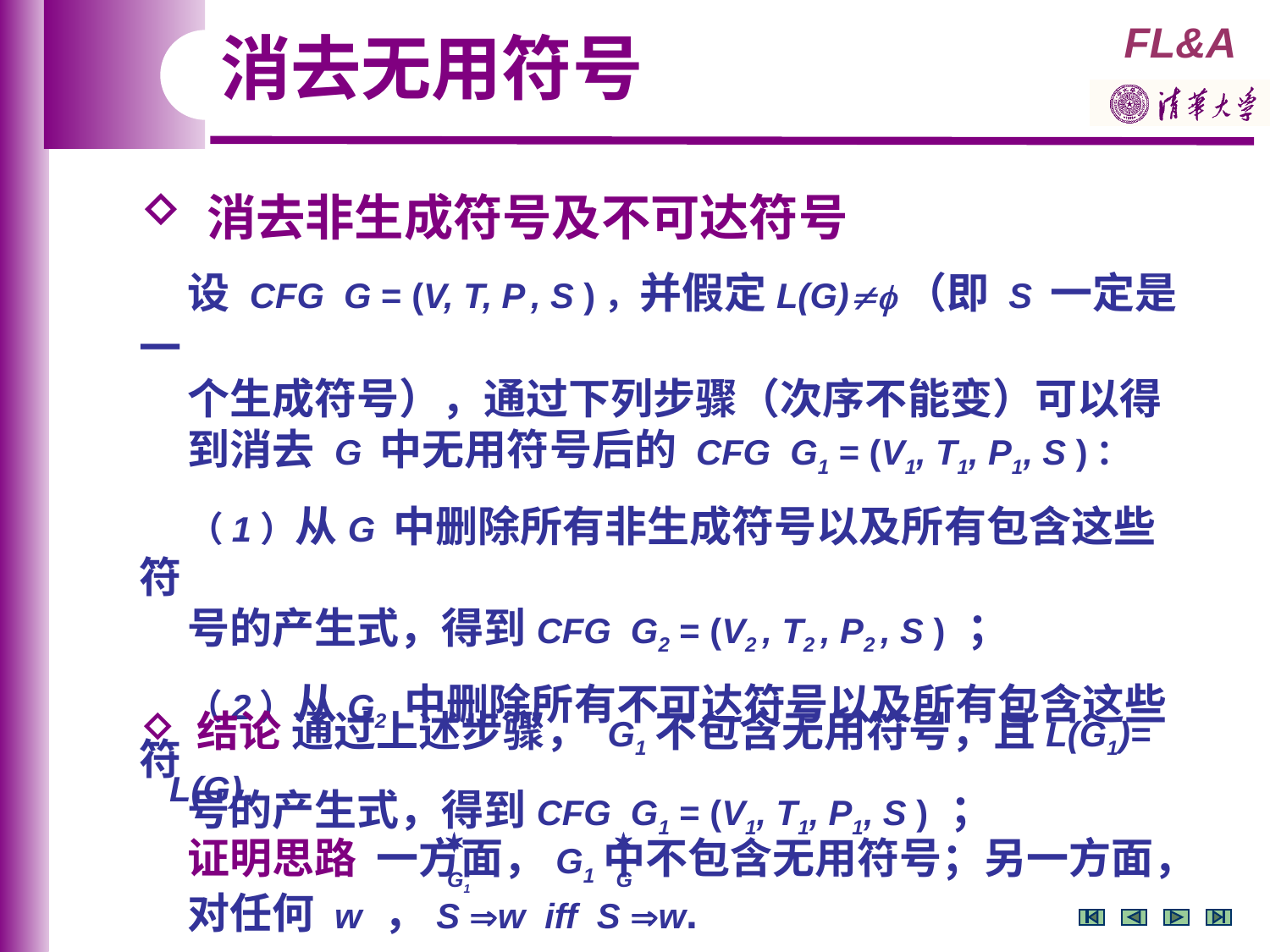

消去无用符号
 消去非生成符号及不可达符号

    设 CFG  G = (V, T, P , S )，并假定L(G)≠φ（即 S 一定是一
    个生成符号），通过下列步骤（次序不能变）可以得
    到消去 G 中无用符号后的 CFG  G1 = (V1, T1, P1, S )：

     （1）从G 中删除所有非生成符号以及所有包含这些符
    号的产生式，得到CFG  G2 = (V2 , T2 , P2 , S ) ；

    （2）从G2 中删除所有不可达符号以及所有包含这些符
    号的产生式，得到CFG  G1 = (V1, T1, P1, S ) ；
 结论 通过上述步骤， G1不包含无用符号，且L(G1)= L(G).

    证明思路  一方面，G1中不包含无用符号；另一方面，
    对任何 w ，S ⇒w  iff  S ⇒w.
∗
∗
G1
G